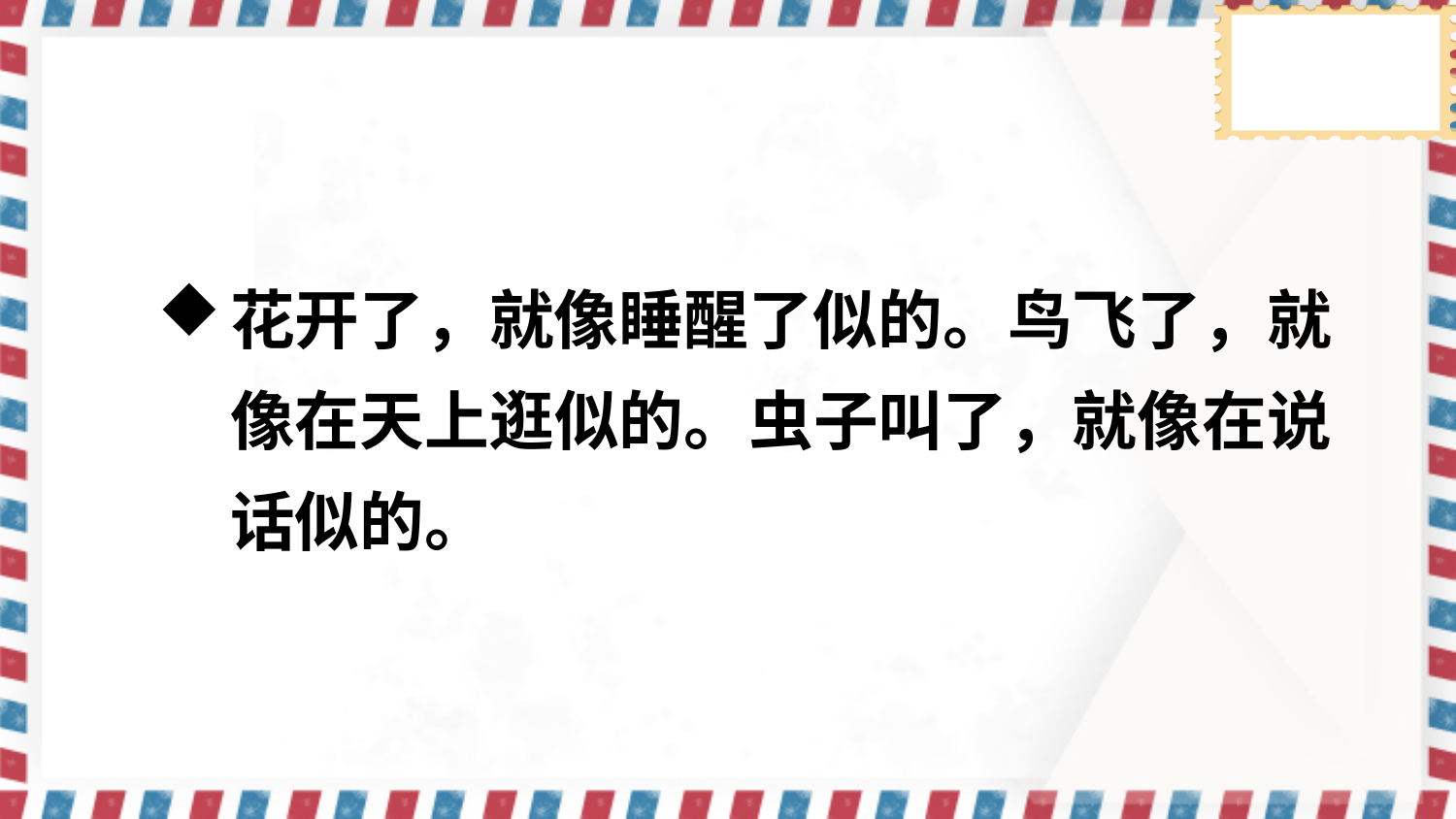

花开了，就像睡醒了似的。鸟飞了，就像在天上逛似的。虫子叫了，就像在说话似的。